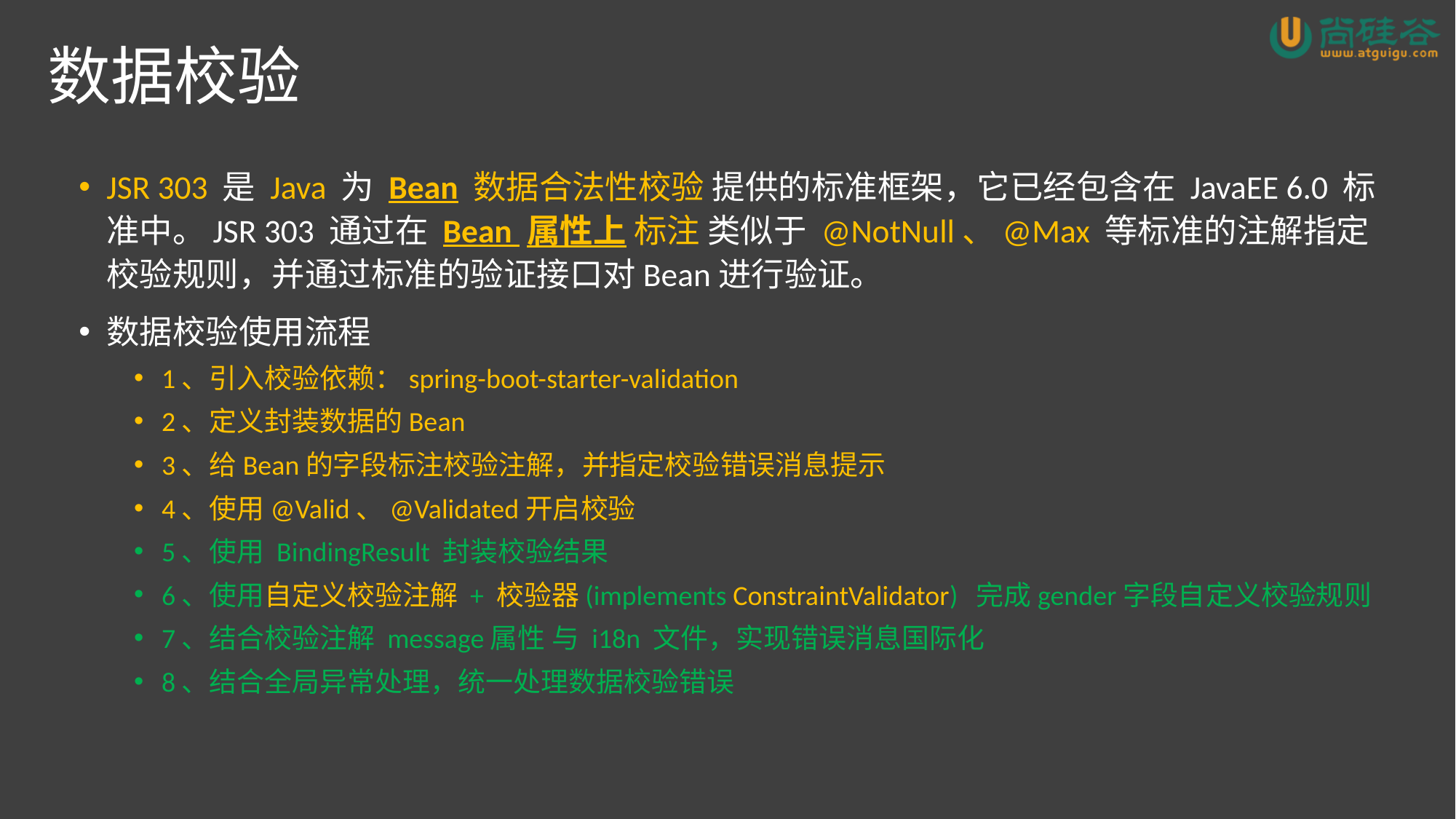

# 数据校验
JSR 303 是 Java 为 Bean 数据合法性校验 提供的标准框架，它已经包含在 JavaEE 6.0 标准中。JSR 303 通过在 Bean 属性上 标注 类似于 @NotNull、@Max 等标准的注解指定校验规则，并通过标准的验证接口对Bean进行验证。
数据校验使用流程
1、引入校验依赖：spring-boot-starter-validation
2、定义封装数据的Bean
3、给Bean的字段标注校验注解，并指定校验错误消息提示
4、使用@Valid、@Validated开启校验
5、使用 BindingResult 封装校验结果
6、使用自定义校验注解 + 校验器(implements ConstraintValidator)  完成gender字段自定义校验规则
7、结合校验注解 message属性 与 i18n 文件，实现错误消息国际化
8、结合全局异常处理，统一处理数据校验错误